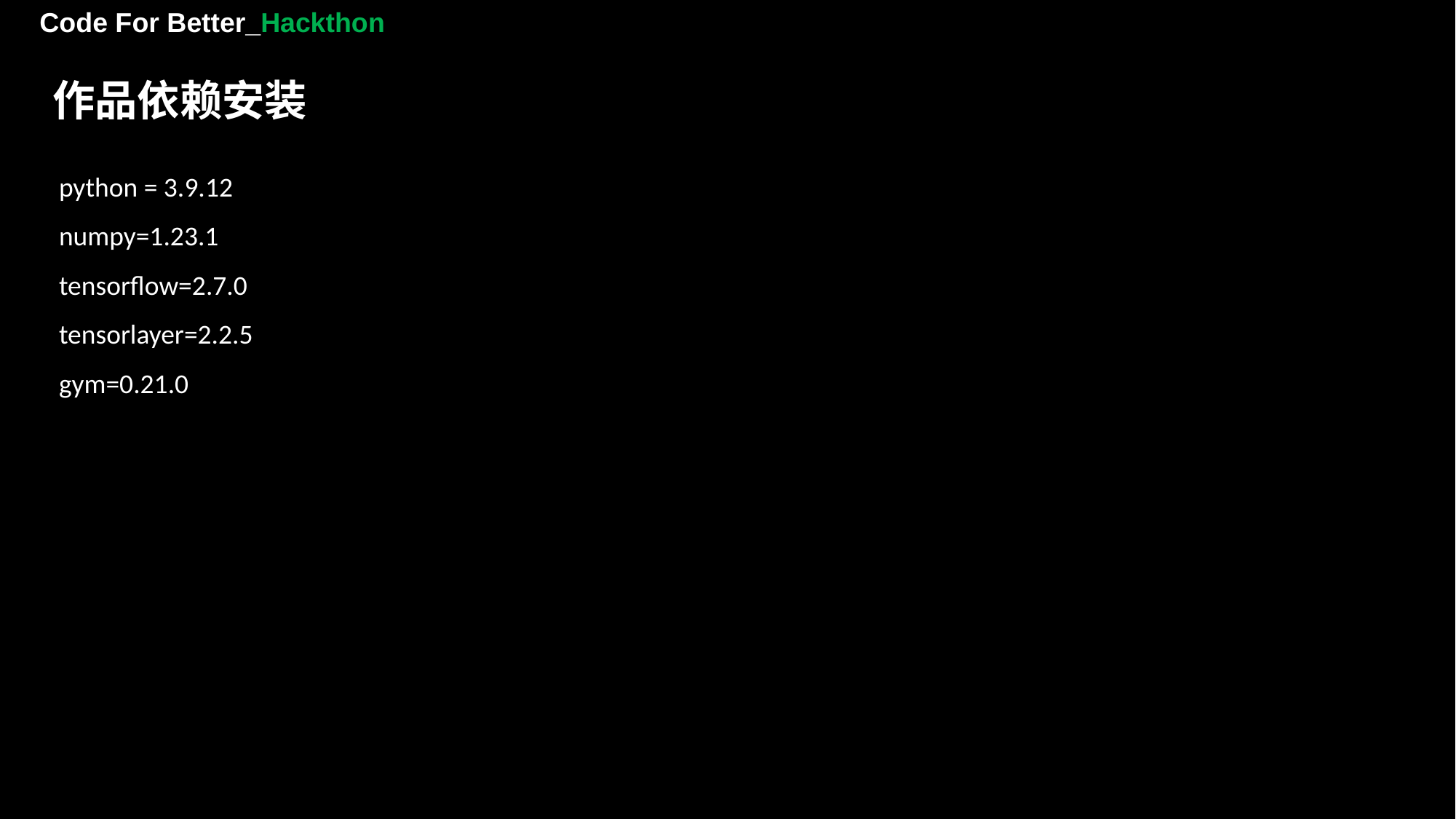

Code For Better_Hackthon
作品依赖安装
 python = 3.9.12
 numpy=1.23.1
 tensorflow=2.7.0
 tensorlayer=2.2.5
 gym=0.21.0